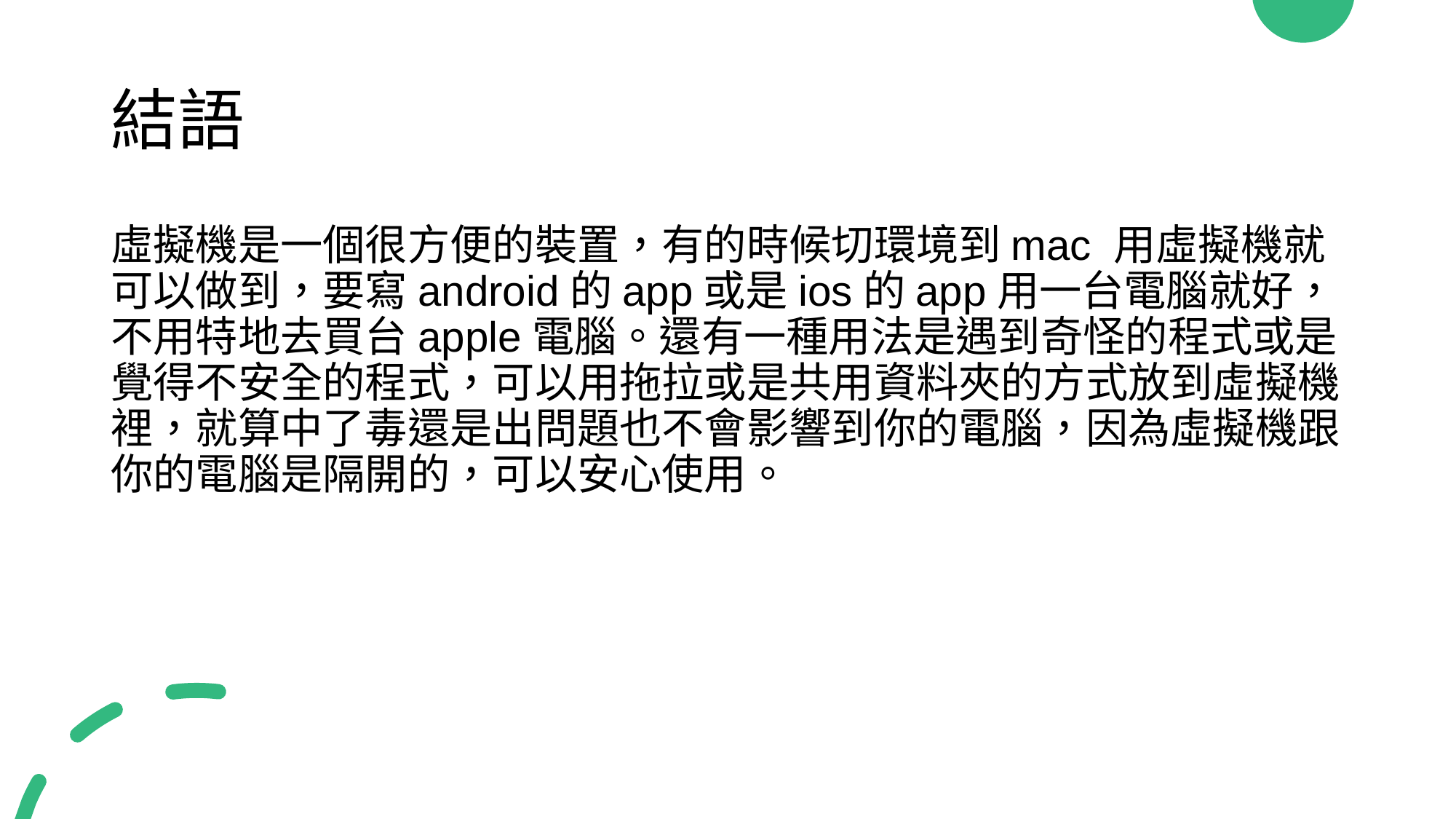

# 結語
虛擬機是一個很方便的裝置，有的時候切環境到mac 用虛擬機就可以做到，要寫android的app或是ios的app用一台電腦就好，不用特地去買台apple電腦。還有一種用法是遇到奇怪的程式或是覺得不安全的程式，可以用拖拉或是共用資料夾的方式放到虛擬機裡，就算中了毒還是出問題也不會影響到你的電腦，因為虛擬機跟你的電腦是隔開的，可以安心使用。